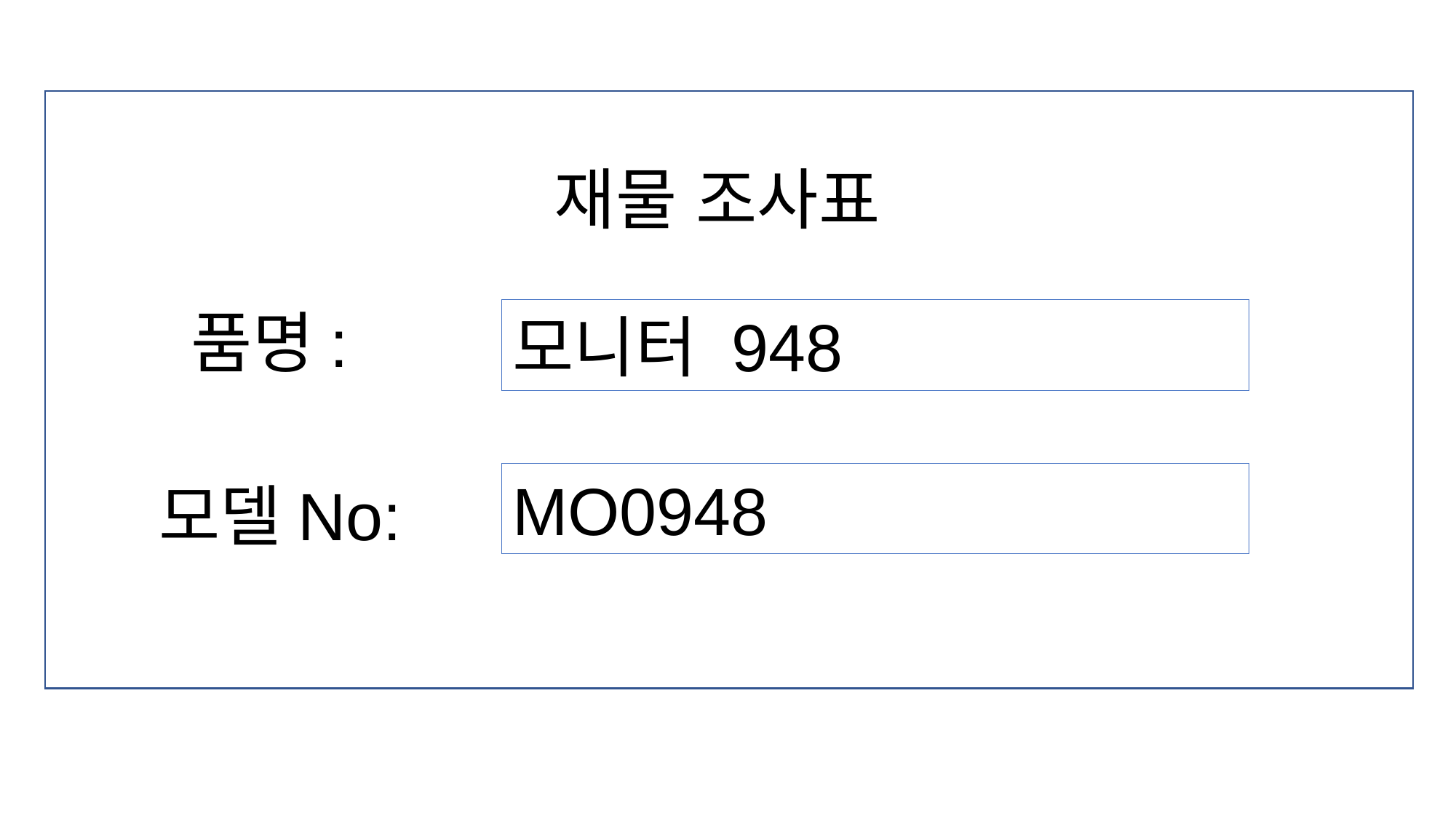

재물 조사표
품명:
모니터 948
MO0948
모델No: